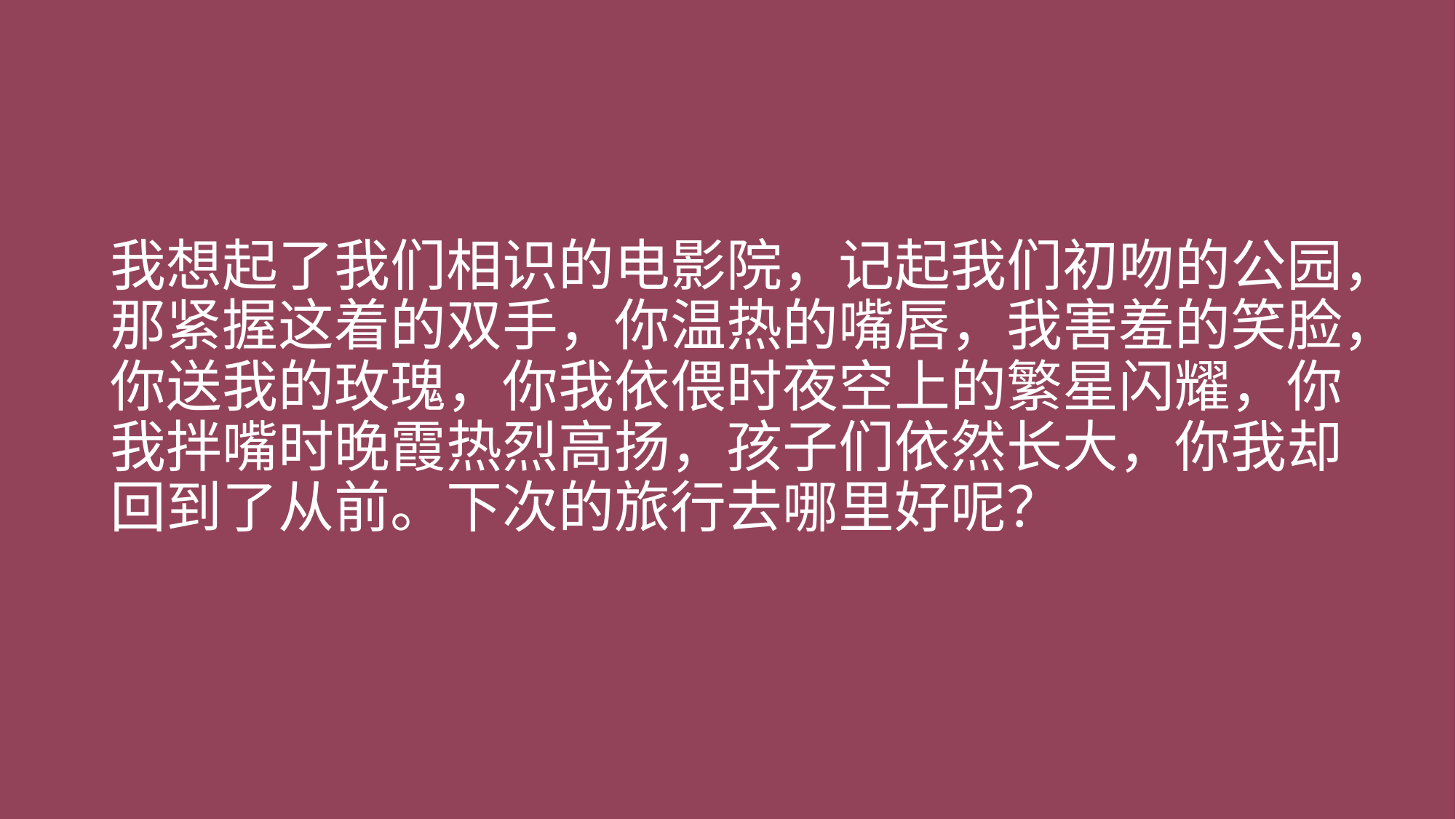

# 我想起了我们相识的电影院，记起我们初吻的公园，那紧握这着的双手，你温热的嘴唇，我害羞的笑脸，你送我的玫瑰，你我依偎时夜空上的繁星闪耀，你我拌嘴时晚霞热烈高扬，孩子们依然长大，你我却回到了从前。下次的旅行去哪里好呢？